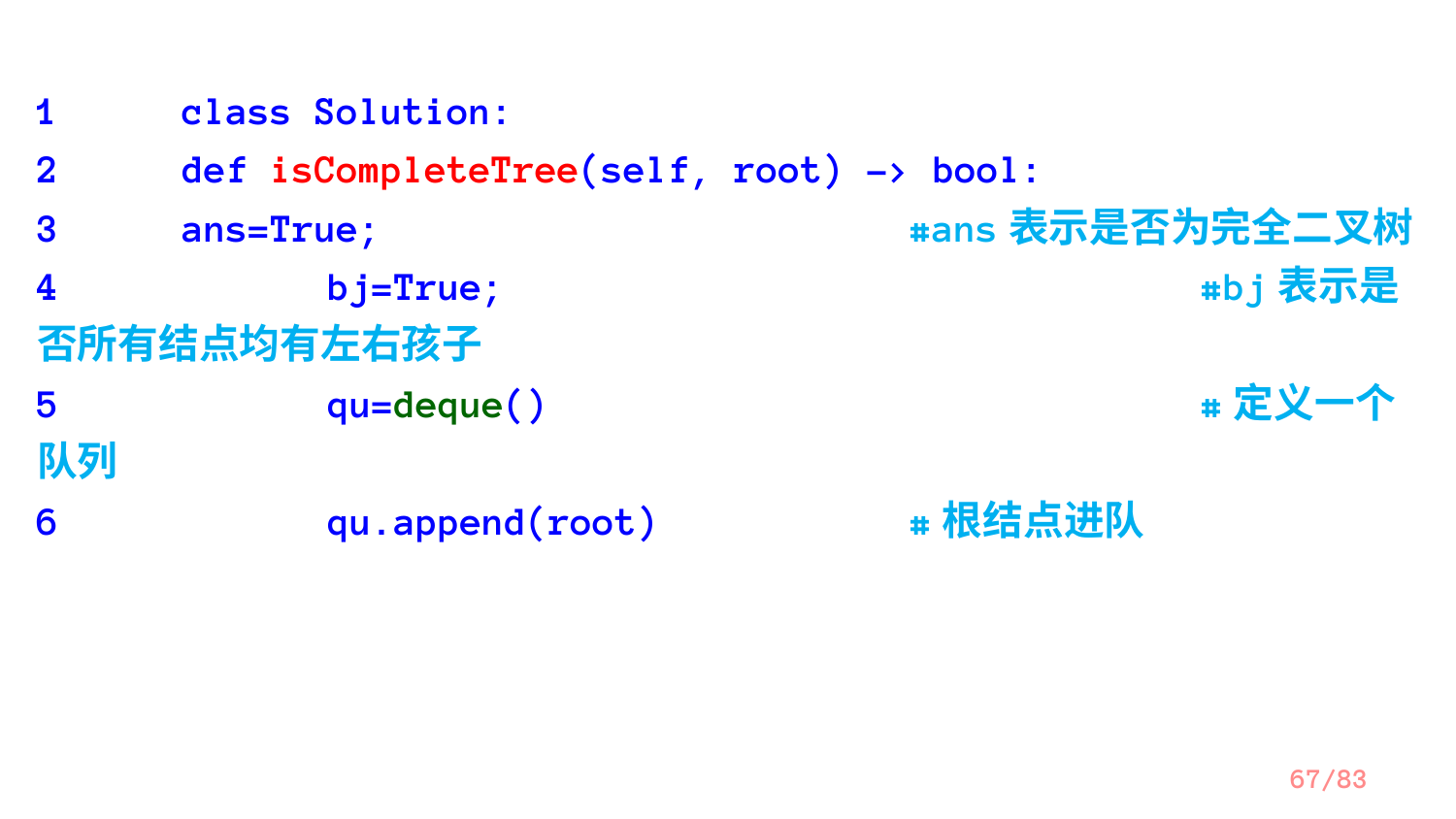

1	class Solution:
2    	def isCompleteTree(self, root) -> bool:
3     	ans=True;    				#ans表示是否为完全二叉树
4      	bj=True;   					#bj表示是否所有结点均有左右孩子
5      	qu=deque()  					#定义一个队列
6      	qu.append(root)      	#根结点进队
67/83